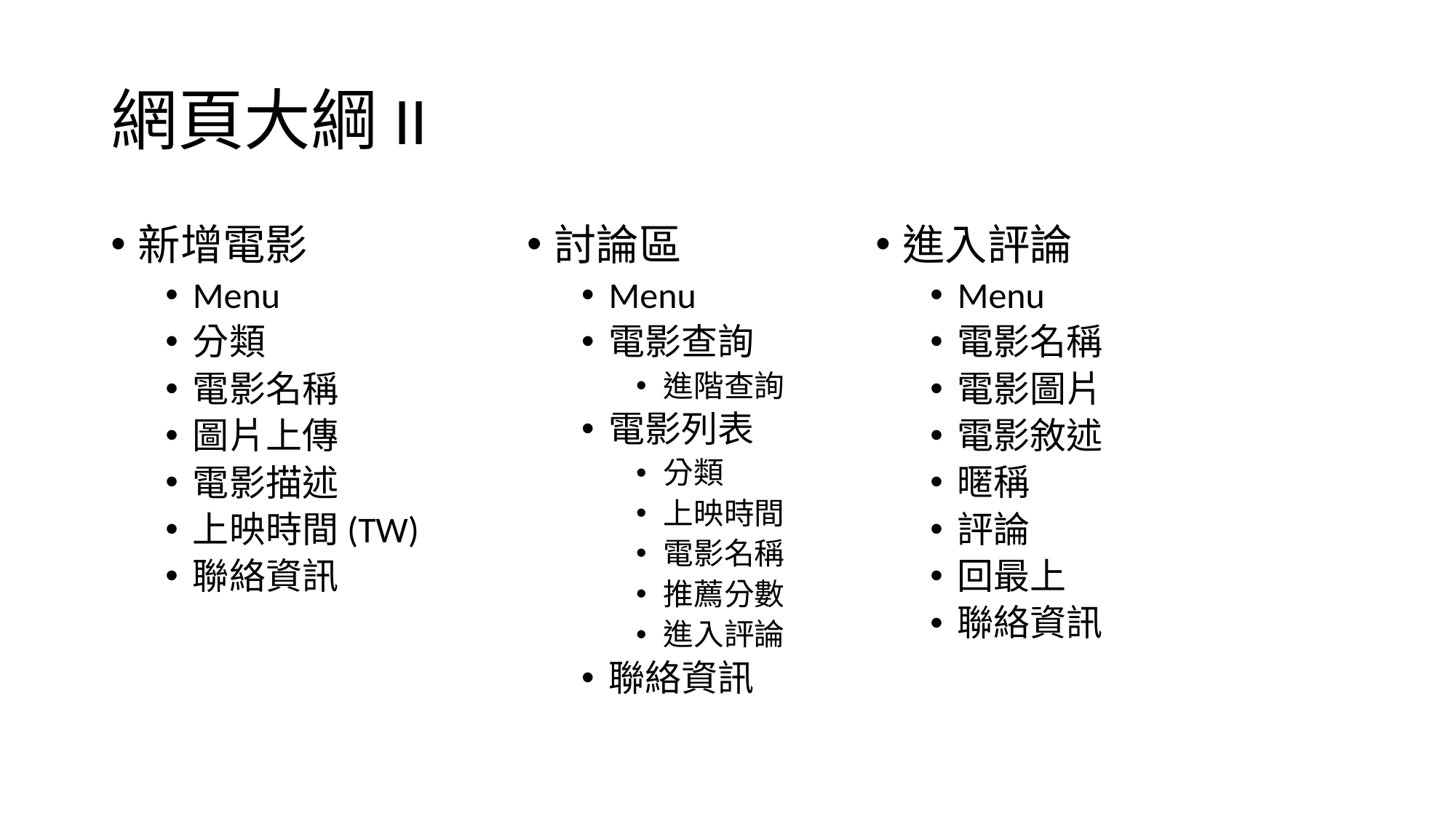

# 網頁大綱II
新增電影
Menu
分類
電影名稱
圖片上傳
電影描述
上映時間(TW)
聯絡資訊

討論區
Menu
電影查詢
進階查詢
電影列表
分類
上映時間
電影名稱
推薦分數
進入評論
聯絡資訊

進入評論
Menu
電影名稱
電影圖片
電影敘述
暱稱
評論
回最上
聯絡資訊